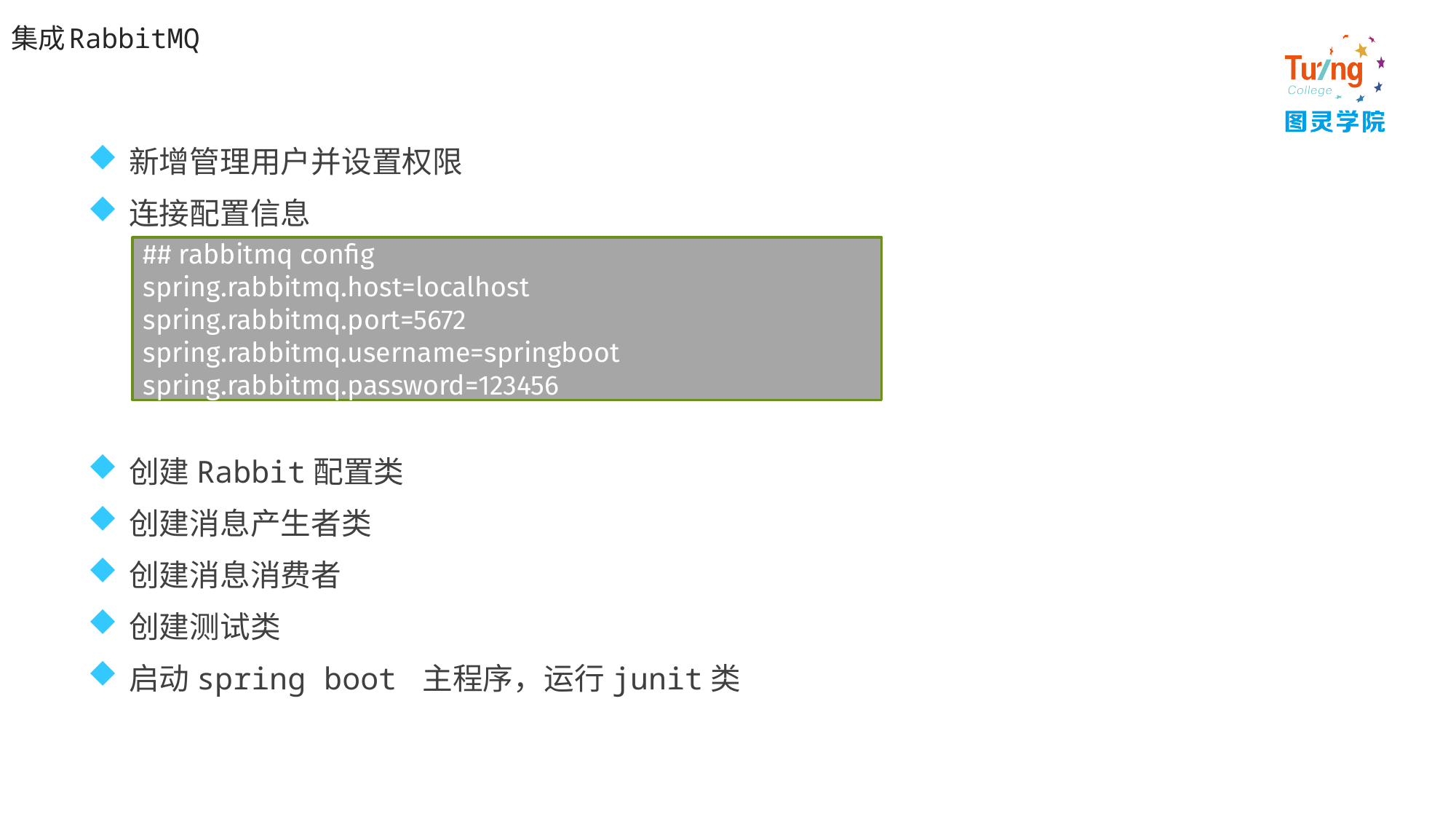

# 集成RabbitMQ
新增管理用户并设置权限
连接配置信息

创建Rabbit配置类
创建消息产生者类
创建消息消费者
创建测试类
启动spring boot 主程序，运行junit类
## rabbitmq config
spring.rabbitmq.host=localhost
spring.rabbitmq.port=5672
spring.rabbitmq.username=springboot
spring.rabbitmq.password=123456